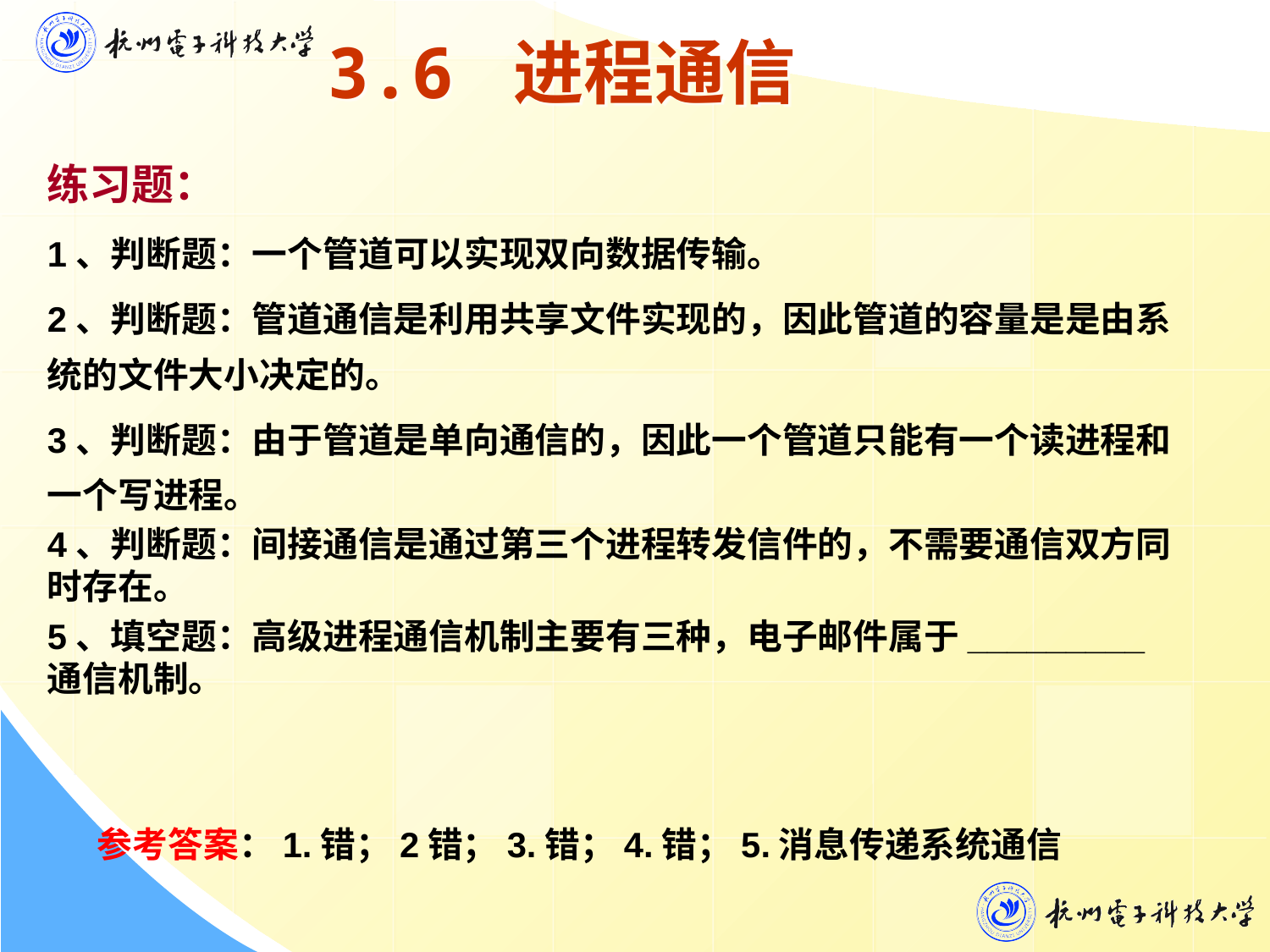

3.6 进程通信
练习题：
1、判断题：一个管道可以实现双向数据传输。
2、判断题：管道通信是利用共享文件实现的，因此管道的容量是是由系统的文件大小决定的。
3、判断题：由于管道是单向通信的，因此一个管道只能有一个读进程和一个写进程。
4、判断题：间接通信是通过第三个进程转发信件的，不需要通信双方同时存在。
5、填空题：高级进程通信机制主要有三种，电子邮件属于_________通信机制。
参考答案：1.错；2错；3.错；4.错；5.消息传递系统通信